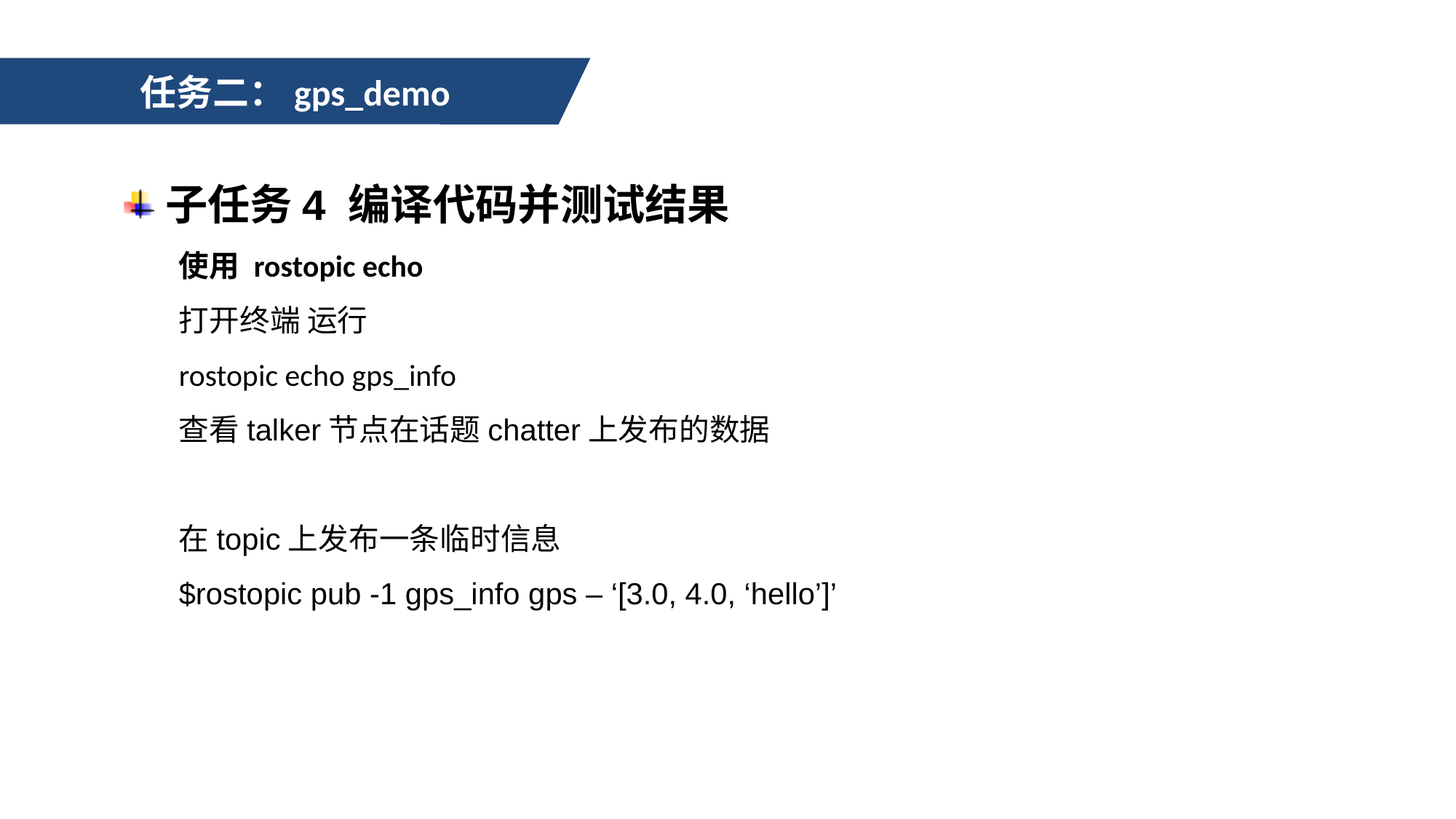

任务二：gps_demo
子任务4 编译代码并测试结果
使用 rostopic echo
打开终端 运行
rostopic echo gps_info
查看talker节点在话题chatter上发布的数据

在topic上发布一条临时信息
$rostopic pub -1 gps_info gps – ‘[3.0, 4.0, ‘hello’]’